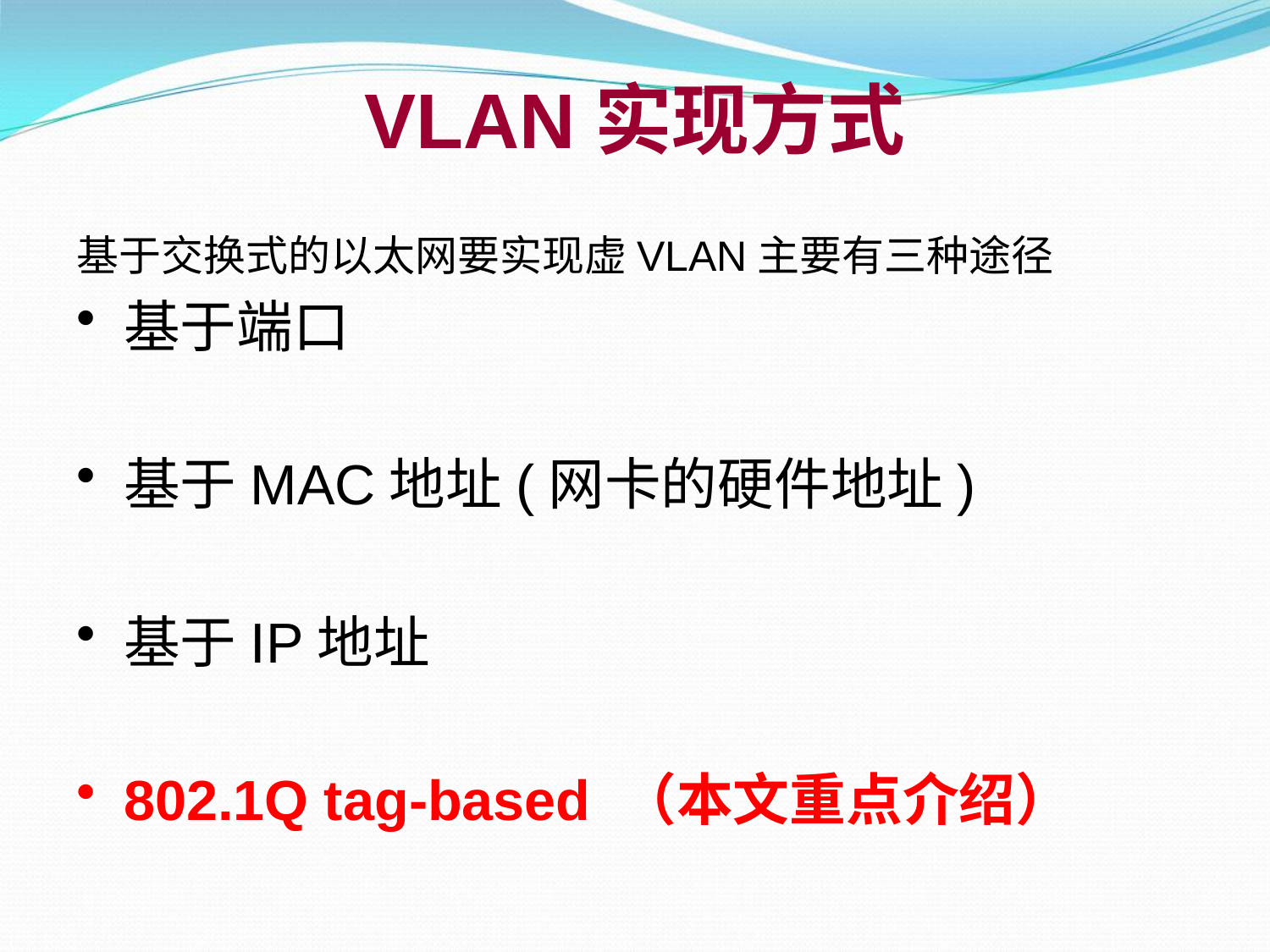

# VLAN实现方式
基于交换式的以太网要实现虚VLAN主要有三种途径
基于端口

基于MAC地址(网卡的硬件地址)

基于IP地址

802.1Q tag-based （本文重点介绍）